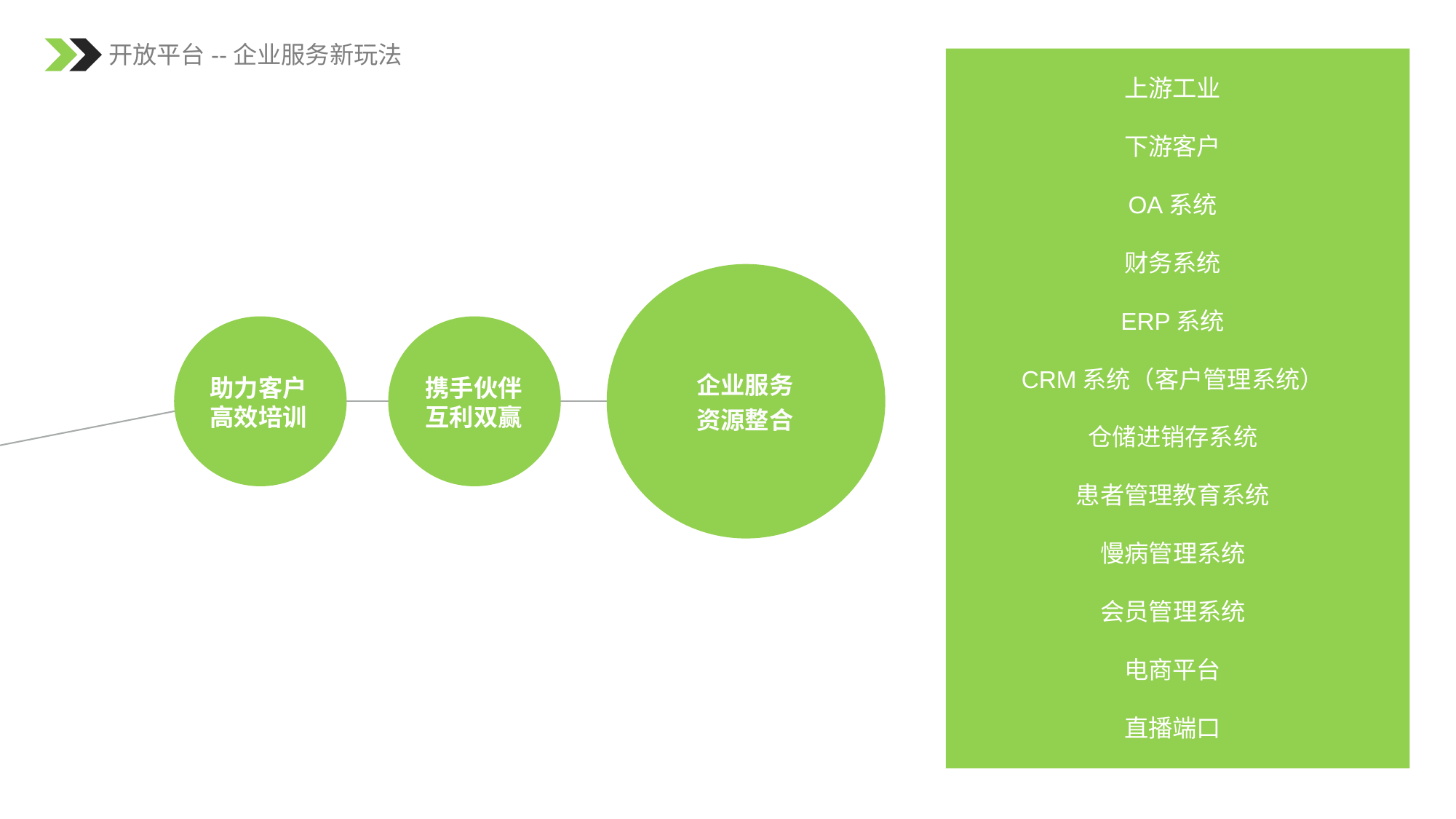

开放平台--企业服务新玩法

上游工业
下游客户
OA系统
财务系统
ERP系统
CRM系统（客户管理系统）
仓储进销存系统
患者管理教育系统
慢病管理系统
会员管理系统
电商平台
直播端口

企业服务
资源整合
助力客户
高效培训
携手伙伴
互利双赢